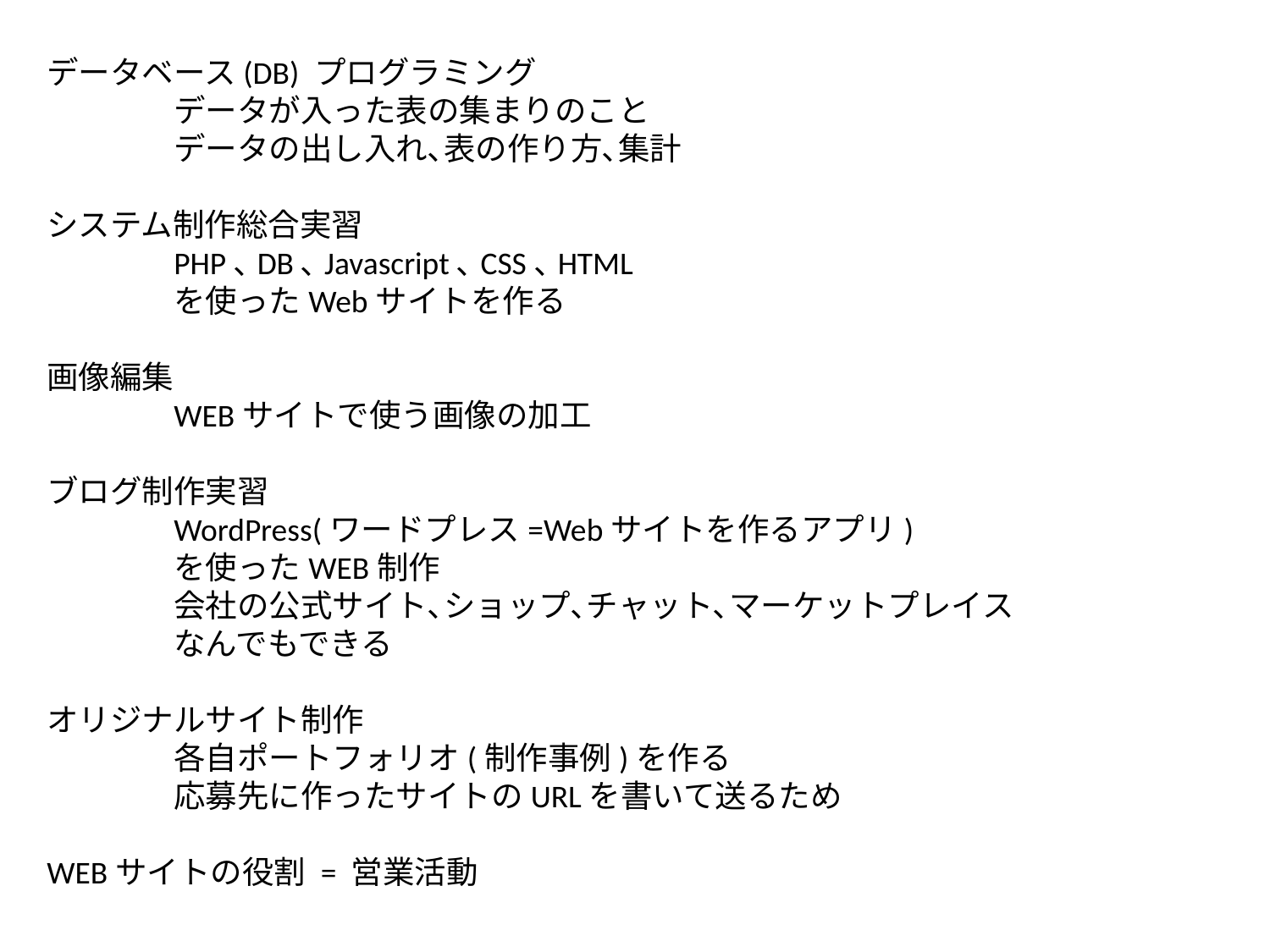

データベース(DB) プログラミング
	データが入った表の集まりのこと
	データの出し入れ､表の作り方､集計

システム制作総合実習
	PHP､DB	､Javascript､CSS､HTML
	を使ったWebサイトを作る

画像編集
	WEBサイトで使う画像の加工

ブログ制作実習
	WordPress(ワードプレス=Webサイトを作るアプリ)
	を使ったWEB制作
	会社の公式サイト､ショップ､チャット､マーケットプレイス
	なんでもできる

オリジナルサイト制作
	各自ポートフォリオ(制作事例)を作る
	応募先に作ったサイトのURLを書いて送るため

WEBサイトの役割 = 営業活動